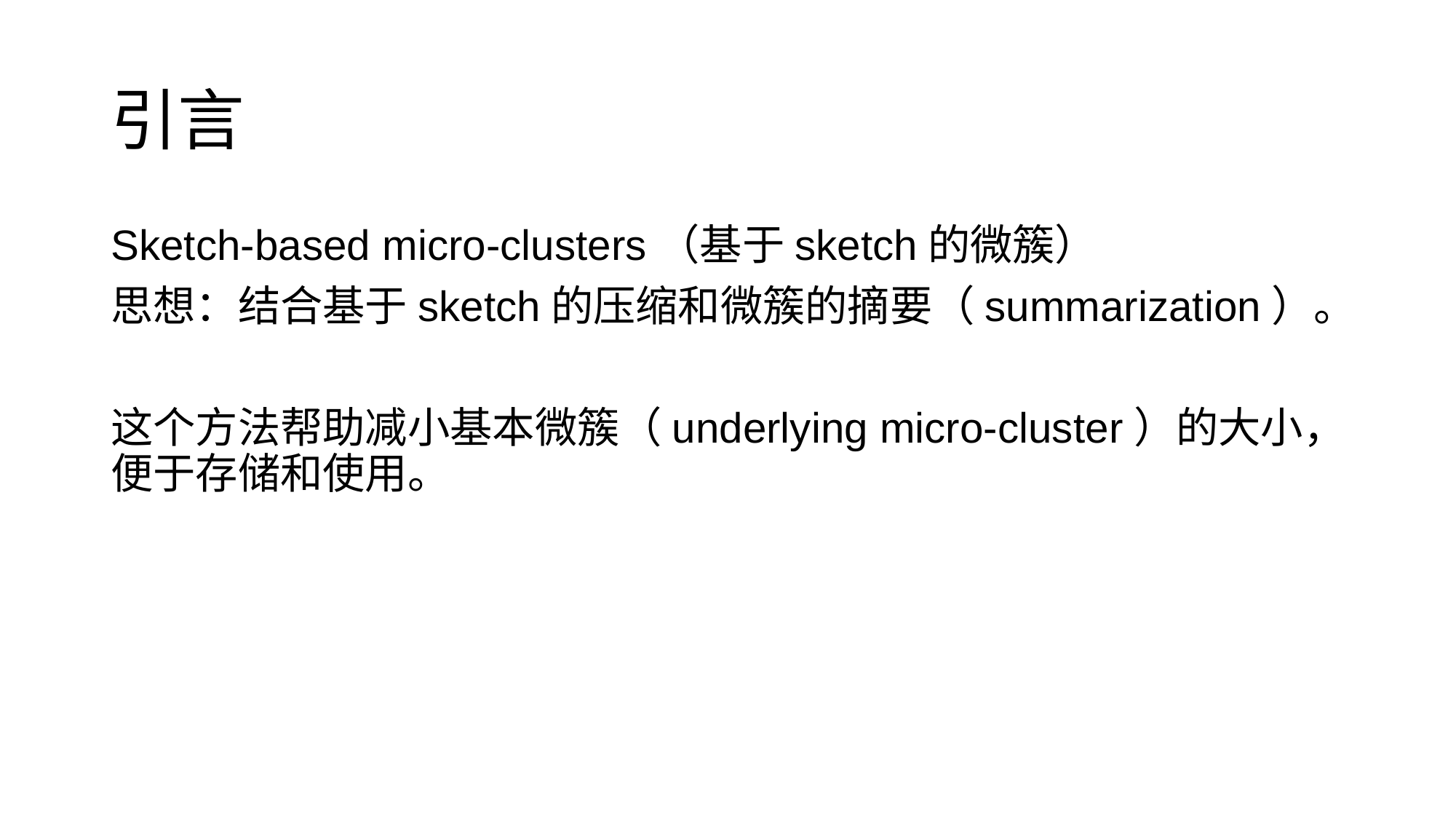

# 引言
Sketch-based micro-clusters（基于sketch的微簇）
思想：结合基于sketch的压缩和微簇的摘要（summarization）。

这个方法帮助减小基本微簇（underlying micro-cluster）的大小，便于存储和使用。